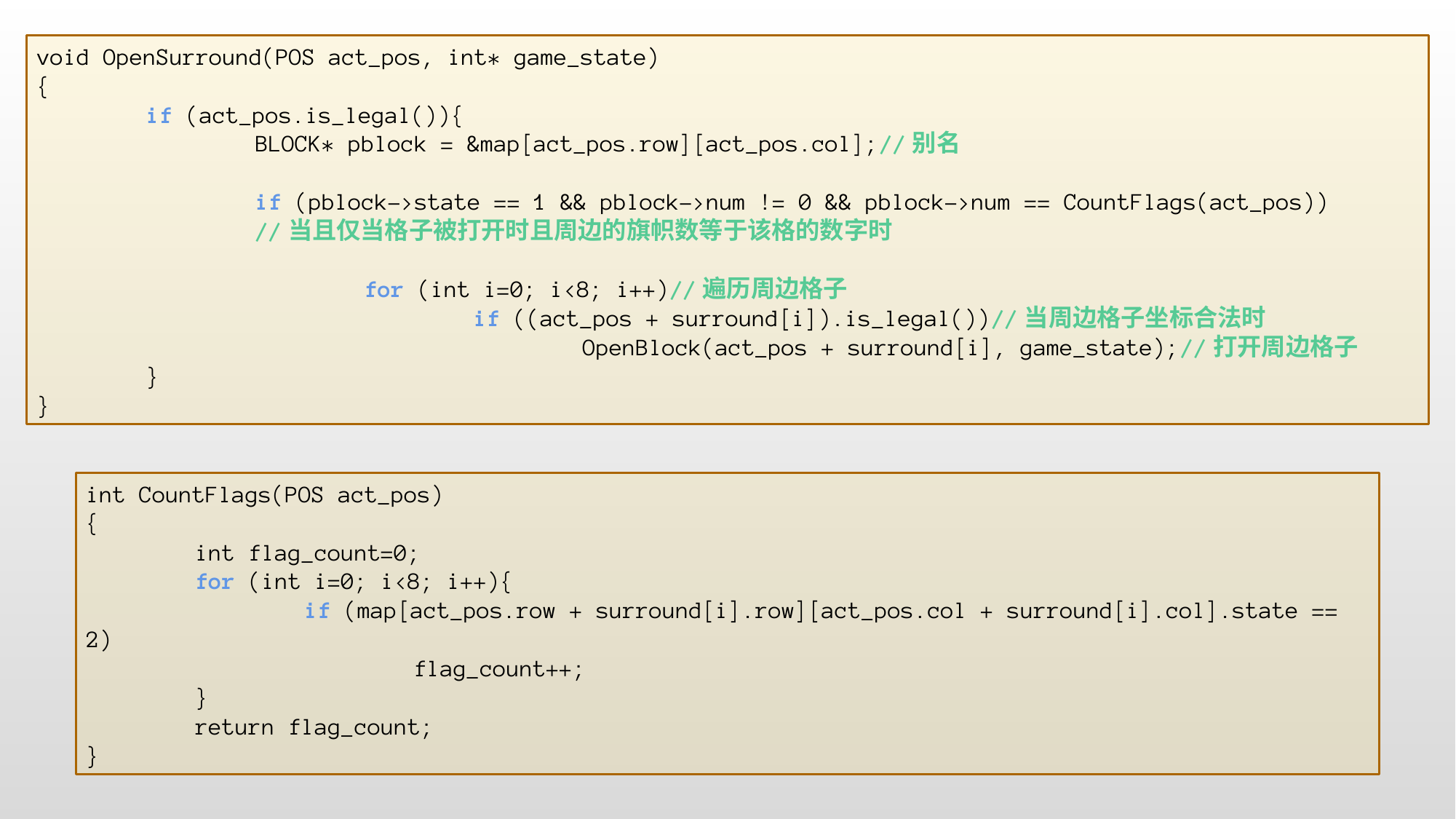

void OpenSurround(POS act_pos, int* game_state)
{
	if (act_pos.is_legal()){
       		BLOCK* pblock = &map[act_pos.row][act_pos.col];//别名

		if (pblock->state == 1 && pblock->num != 0 && pblock->num == CountFlags(act_pos))
		//当且仅当格子被打开时且周边的旗帜数等于该格的数字时
			for (int i=0; i<8; i++)//遍历周边格子
				if ((act_pos + surround[i]).is_legal())//当周边格子坐标合法时
					OpenBlock(act_pos + surround[i], game_state);//打开周边格子
	}
}
int CountFlags(POS act_pos)
{
	int flag_count=0;
	for (int i=0; i<8; i++){
        		if (map[act_pos.row + surround[i].row][act_pos.col + surround[i].col].state == 2)
            		flag_count++;
    	}
	return flag_count;
}